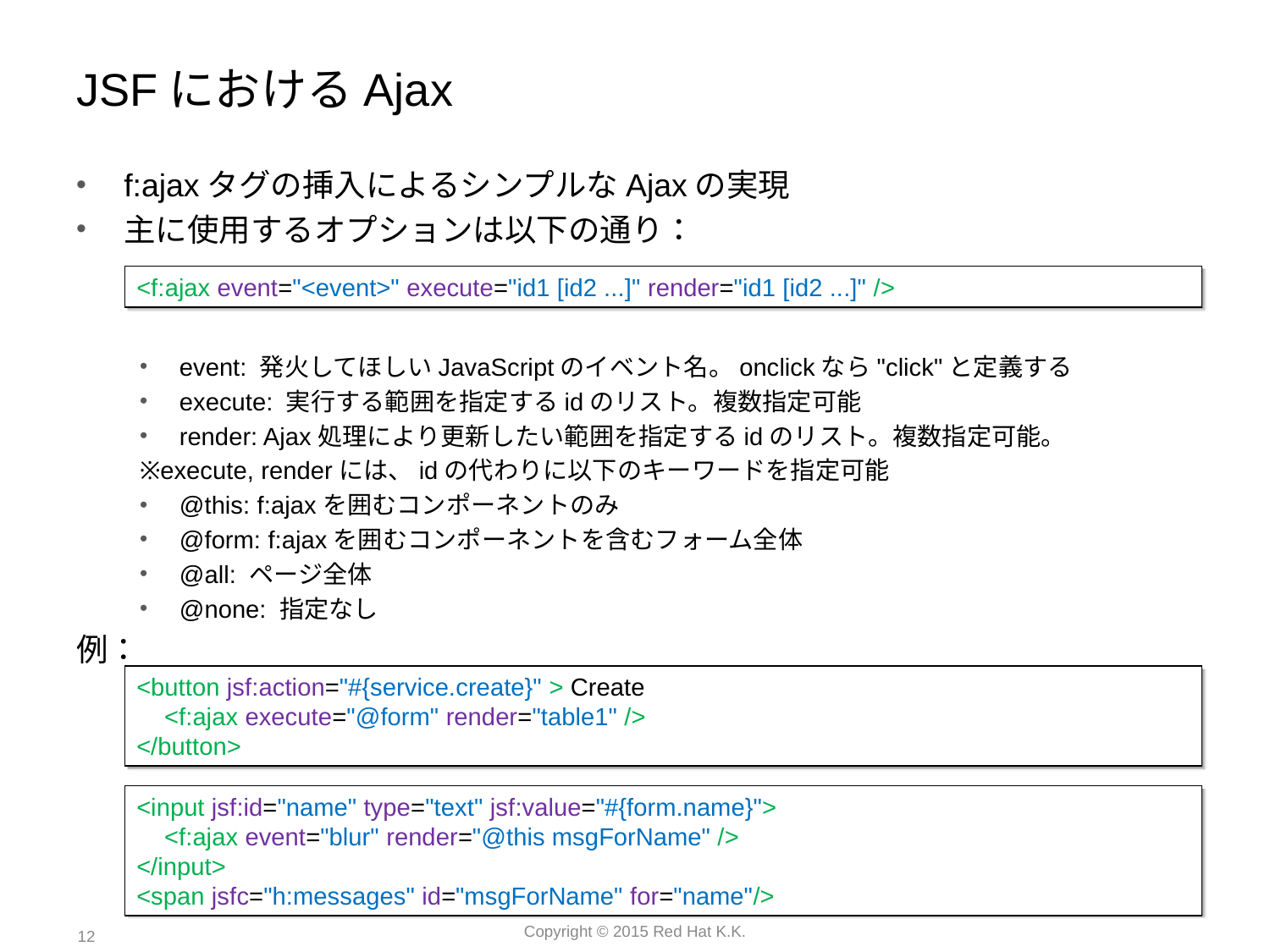

# JSFにおけるAjax
f:ajaxタグの挿入によるシンプルなAjaxの実現
主に使用するオプションは以下の通り：

event: 発火してほしいJavaScriptのイベント名。onclickなら"click"と定義する
execute: 実行する範囲を指定するidのリスト。複数指定可能
render: Ajax処理により更新したい範囲を指定するidのリスト。複数指定可能。
※execute, renderには、idの代わりに以下のキーワードを指定可能
@this: f:ajaxを囲むコンポーネントのみ
@form: f:ajaxを囲むコンポーネントを含むフォーム全体
@all: ページ全体
@none: 指定なし
例：

<f:ajax event="<event>" execute="id1 [id2 ...]" render="id1 [id2 ...]" />
<button jsf:action="#{service.create}" > Create
    <f:ajax execute="@form" render="table1" />
</button>
<input jsf:id="name" type="text" jsf:value="#{form.name}">
    <f:ajax event="blur" render="@this msgForName" />
</input>
<span jsfc="h:messages" id="msgForName" for="name"/>
12
Copyright © 2015 Red Hat K.K.